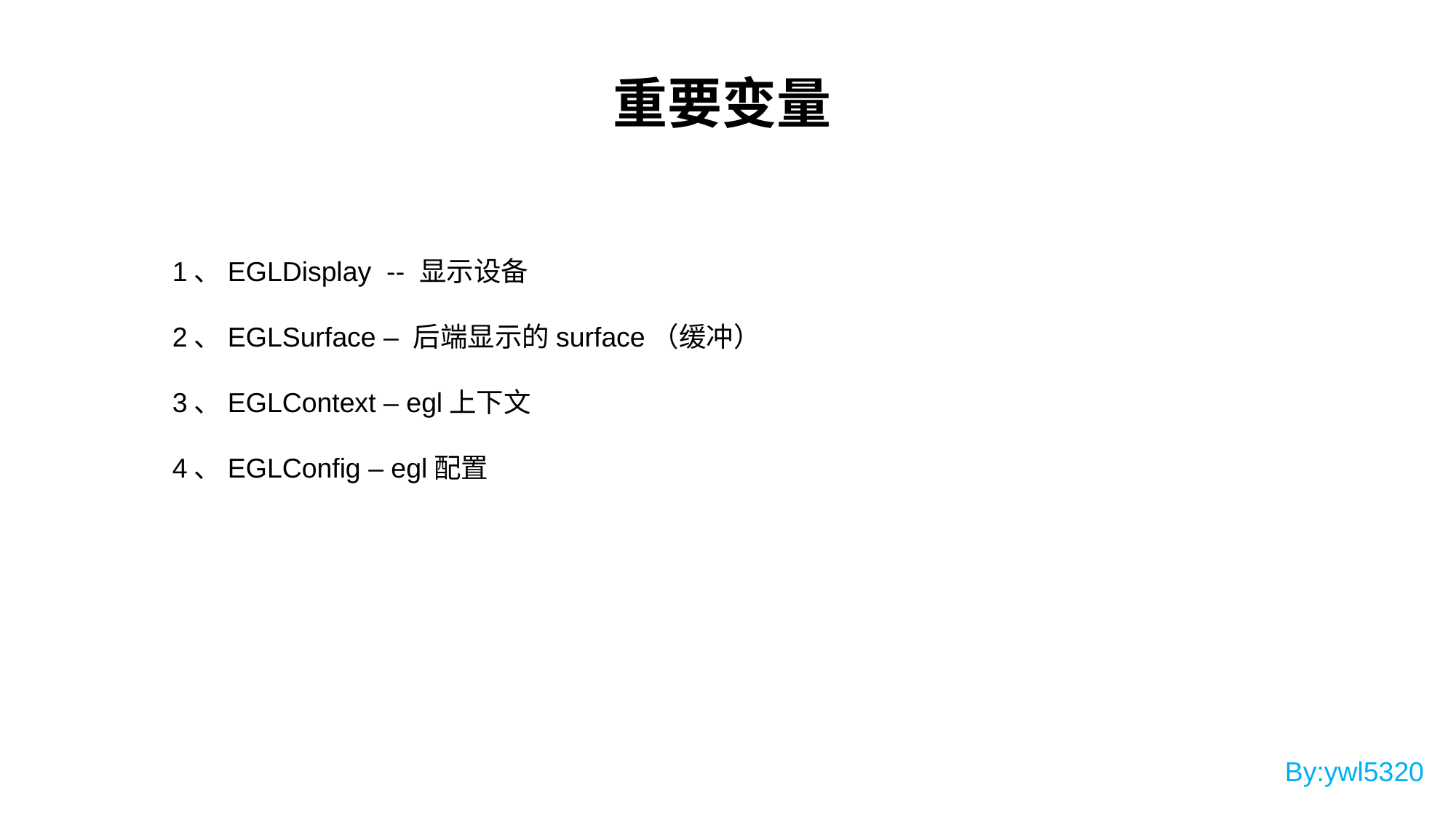

重要变量
1、EGLDisplay  -- 显示设备

2、EGLSurface – 后端显示的surface（缓冲）

3、EGLContext – egl上下文

4、EGLConfig – egl配置
By:ywl5320